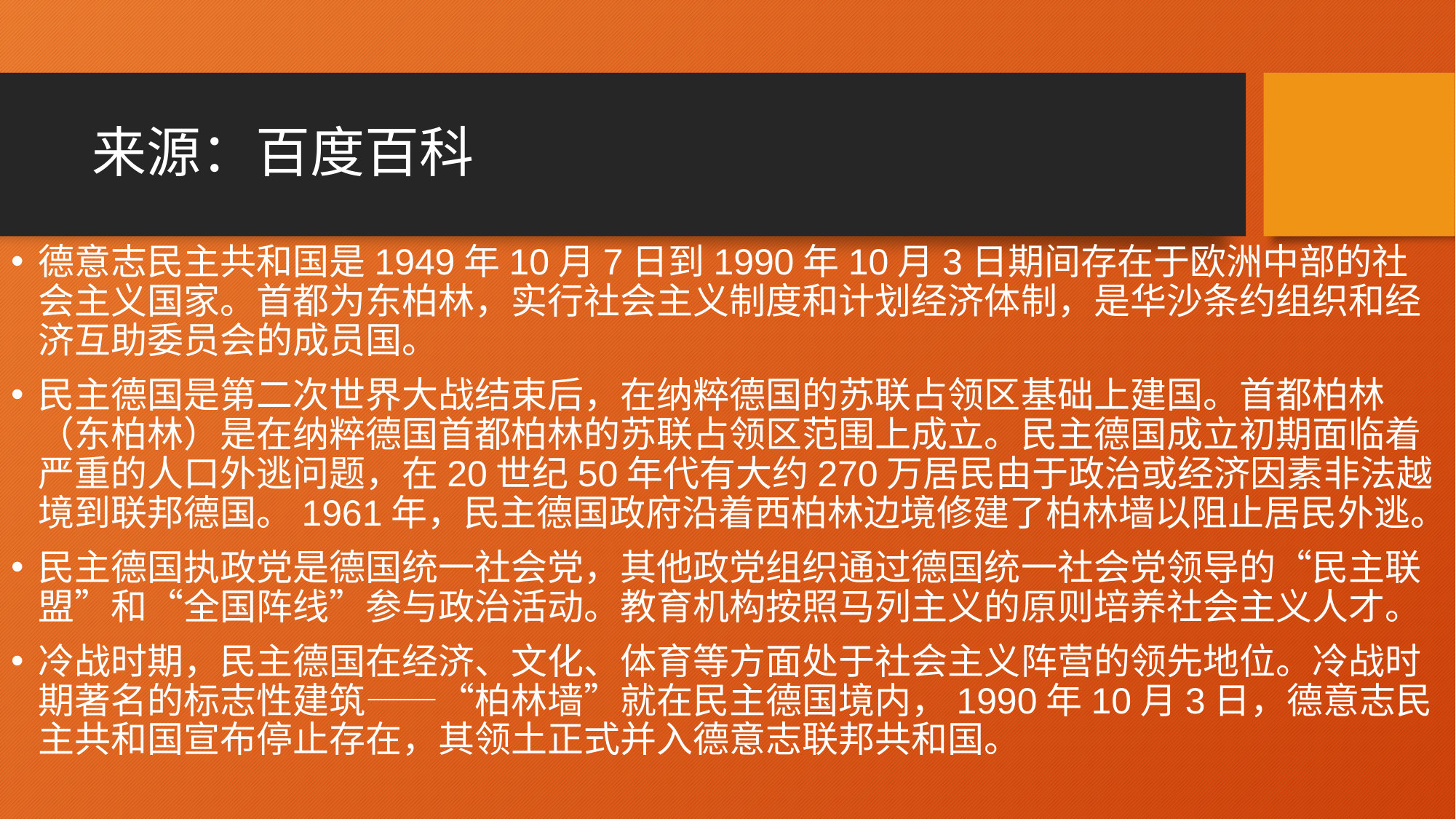

# 来源：百度百科
德意志民主共和国是1949年10月7日到1990年10月3日期间存在于欧洲中部的社会主义国家。首都为东柏林，实行社会主义制度和计划经济体制，是华沙条约组织和经济互助委员会的成员国。
民主德国是第二次世界大战结束后，在纳粹德国的苏联占领区基础上建国。首都柏林（东柏林）是在纳粹德国首都柏林的苏联占领区范围上成立。民主德国成立初期面临着严重的人口外逃问题，在20世纪50年代有大约270万居民由于政治或经济因素非法越境到联邦德国。1961年，民主德国政府沿着西柏林边境修建了柏林墙以阻止居民外逃。
民主德国执政党是德国统一社会党，其他政党组织通过德国统一社会党领导的“民主联盟”和“全国阵线”参与政治活动。教育机构按照马列主义的原则培养社会主义人才。
冷战时期，民主德国在经济、文化、体育等方面处于社会主义阵营的领先地位。冷战时期著名的标志性建筑——“柏林墙”就在民主德国境内，1990年10月3日，德意志民主共和国宣布停止存在，其领土正式并入德意志联邦共和国。